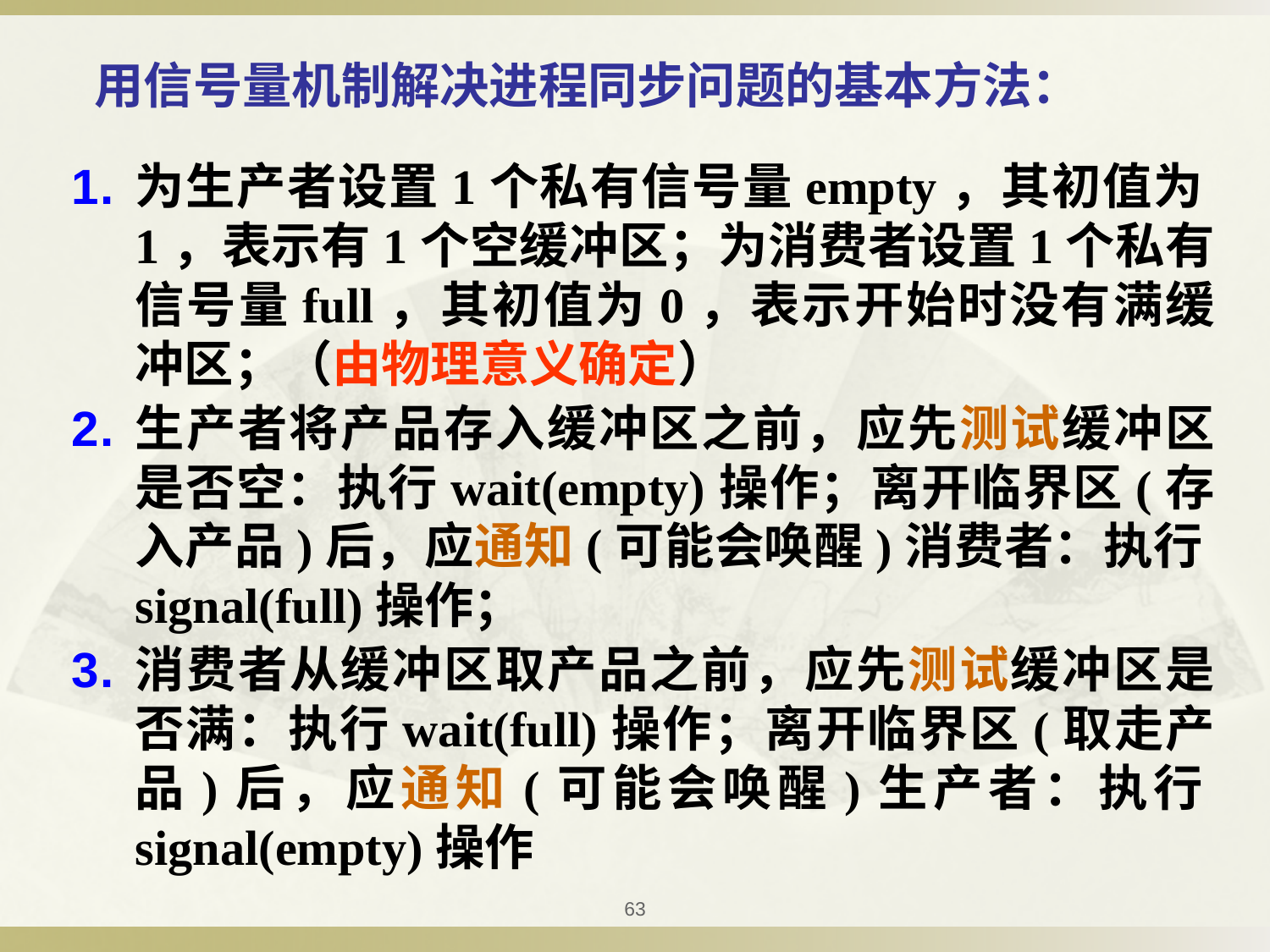

用信号量机制解决进程同步问题的基本方法：
为生产者设置1个私有信号量empty，其初值为1，表示有1个空缓冲区；为消费者设置1个私有信号量full，其初值为0，表示开始时没有满缓冲区；（由物理意义确定）
生产者将产品存入缓冲区之前，应先测试缓冲区是否空：执行wait(empty)操作；离开临界区(存入产品)后，应通知(可能会唤醒)消费者：执行signal(full)操作；
消费者从缓冲区取产品之前，应先测试缓冲区是否满：执行wait(full)操作；离开临界区(取走产品)后，应通知(可能会唤醒)生产者：执行signal(empty)操作
63